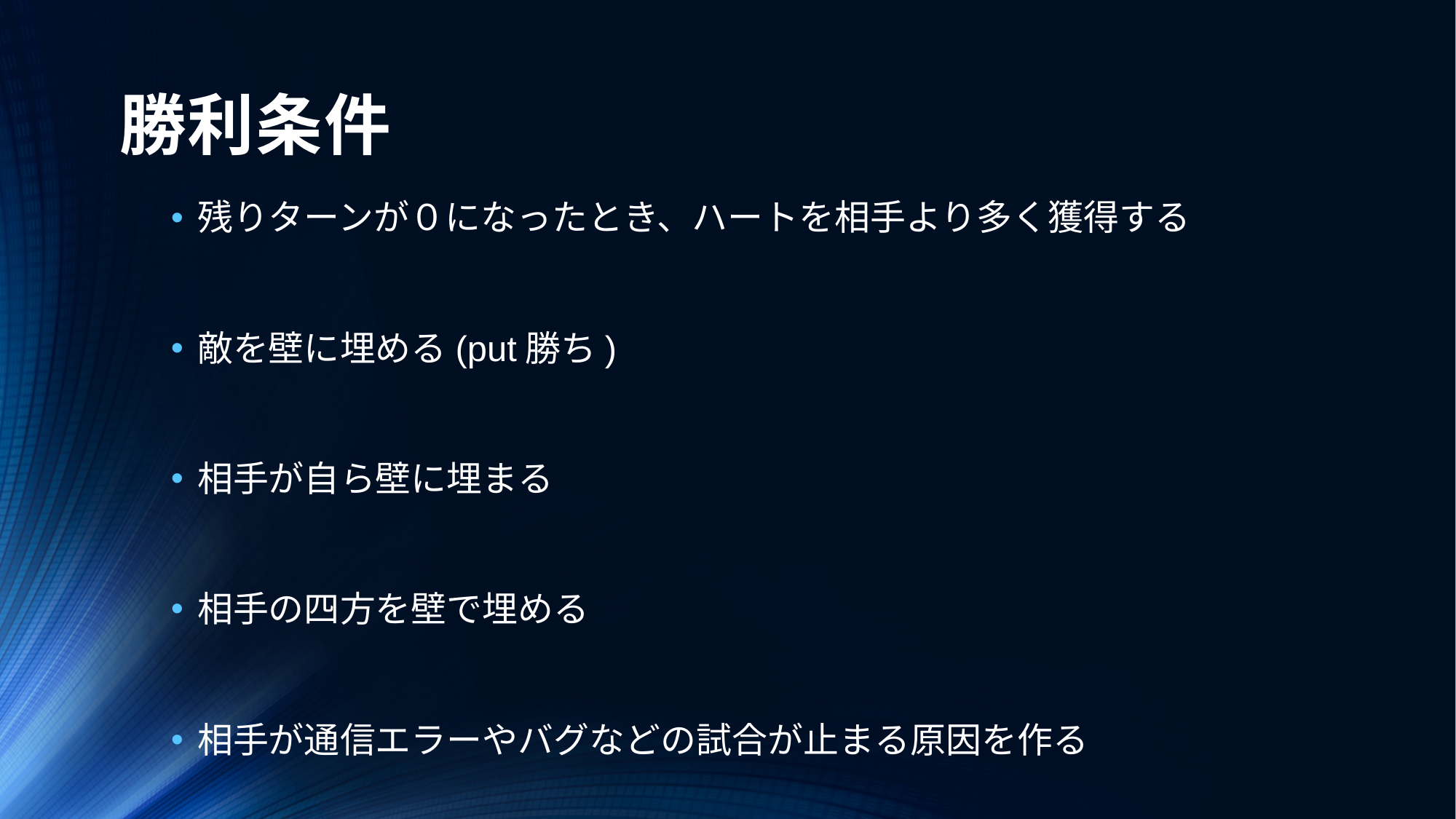

# 勝利条件
残りターンが０になったとき、ハートを相手より多く獲得する

敵を壁に埋める(put勝ち)

相手が自ら壁に埋まる

相手の四方を壁で埋める

相手が通信エラーやバグなどの試合が止まる原因を作る